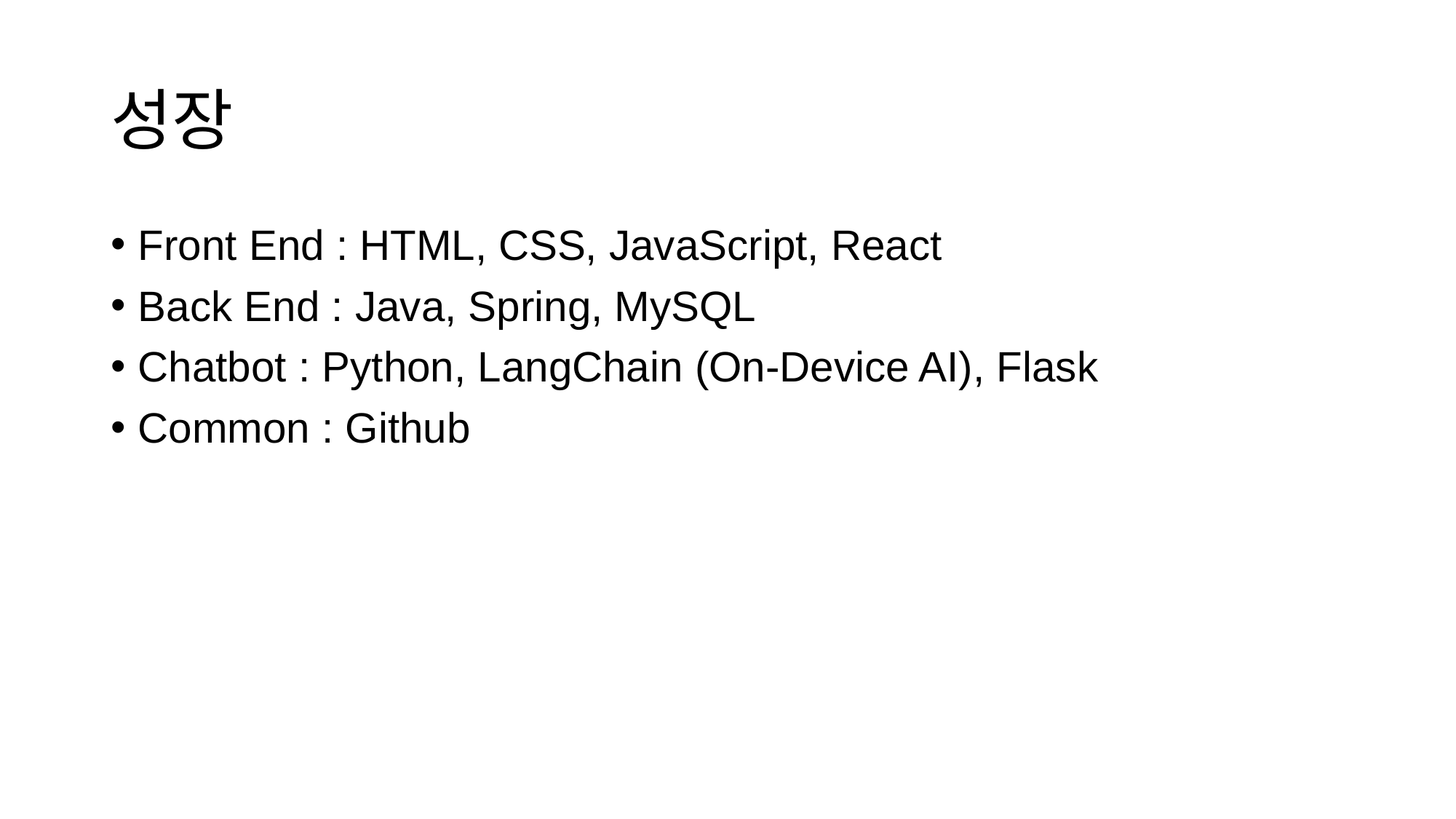

# 성장
Front End : HTML, CSS, JavaScript, React
Back End : Java, Spring, MySQL
Chatbot : Python, LangChain (On-Device AI), Flask
Common : Github